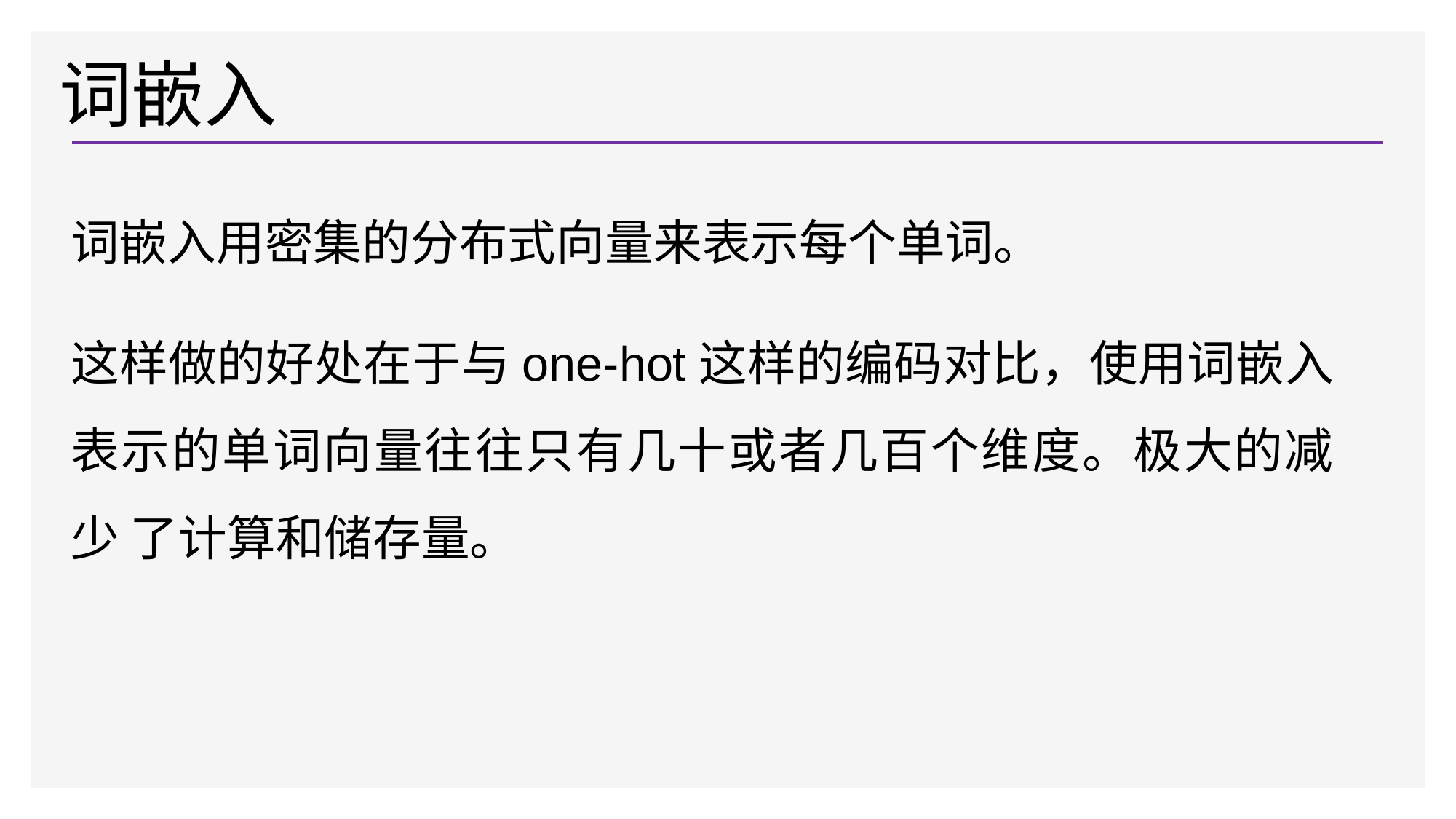

# 词嵌入
词嵌入用密集的分布式向量来表示每个单词。
这样做的好处在于与one-hot这样的编码对比，使用词嵌入 表示的单词向量往往只有几十或者几百个维度。极大的减少 了计算和储存量。